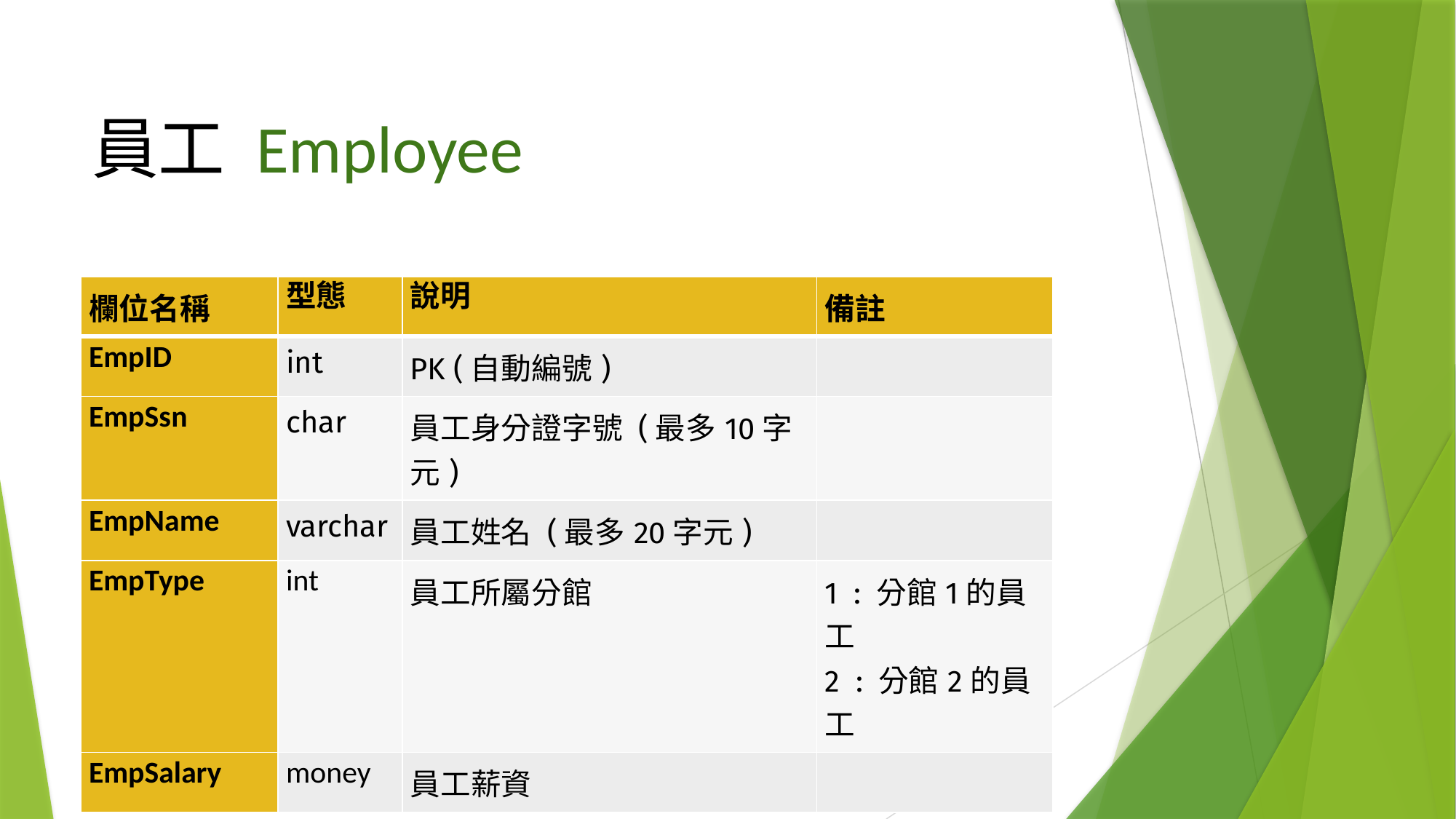

# 員工 Employee
| 欄位名稱 | 型態 | 說明 | 備註 |
| --- | --- | --- | --- |
| EmpID | int | PK (自動編號) |  |
| EmpSsn | char | 員工身分證字號 (最多10字元) |  |
| EmpName | varchar | 員工姓名 (最多20字元) |  |
| EmpType | int | 員工所屬分館 | 1 : 分館1的員工 2 : 分館2的員工 |
| EmpSalary | money | 員工薪資 |  |